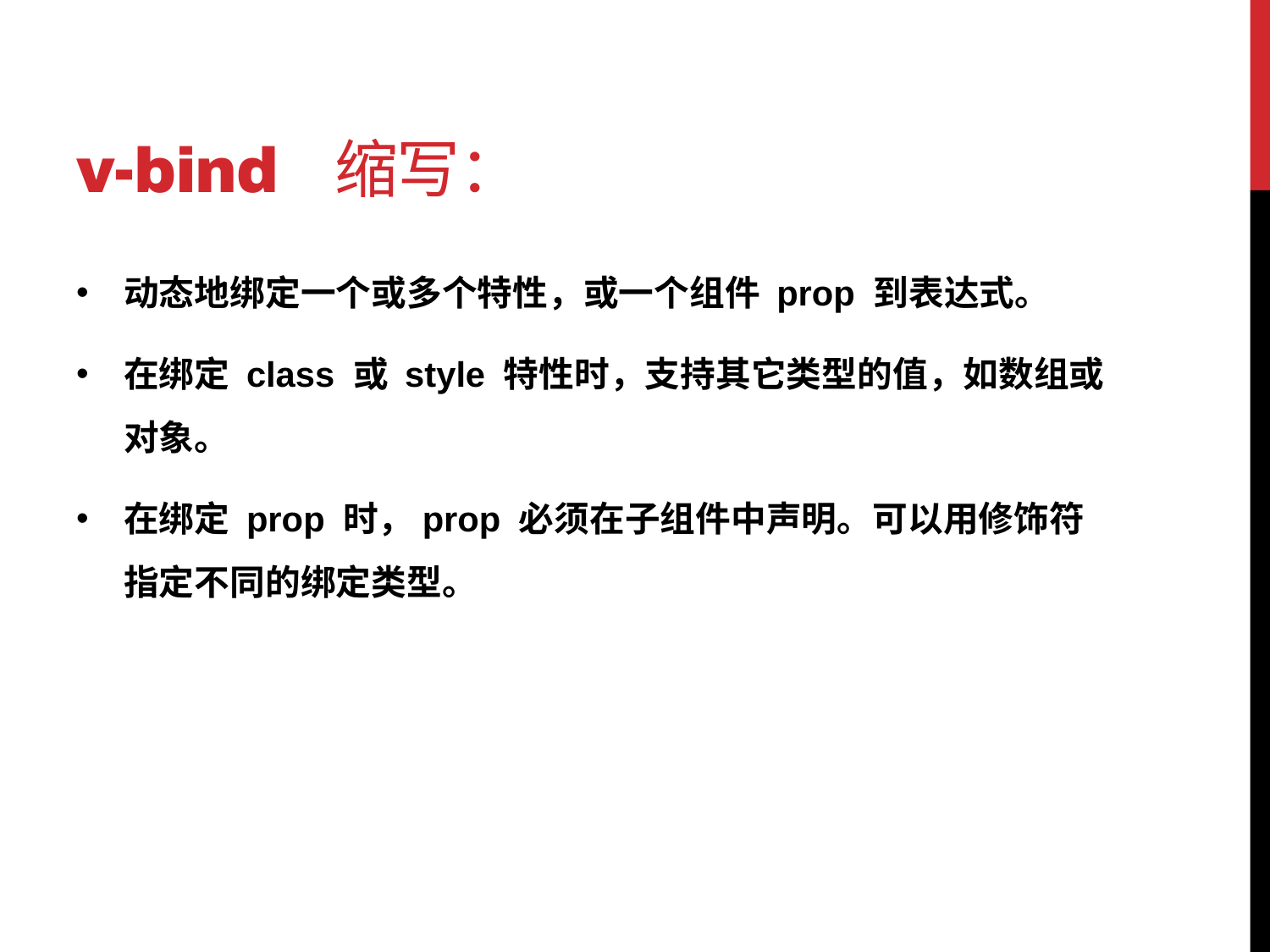

# v-bind  缩写：
动态地绑定一个或多个特性，或一个组件 prop 到表达式。
在绑定 class 或 style 特性时，支持其它类型的值，如数组或对象。
在绑定 prop 时，prop 必须在子组件中声明。可以用修饰符指定不同的绑定类型。